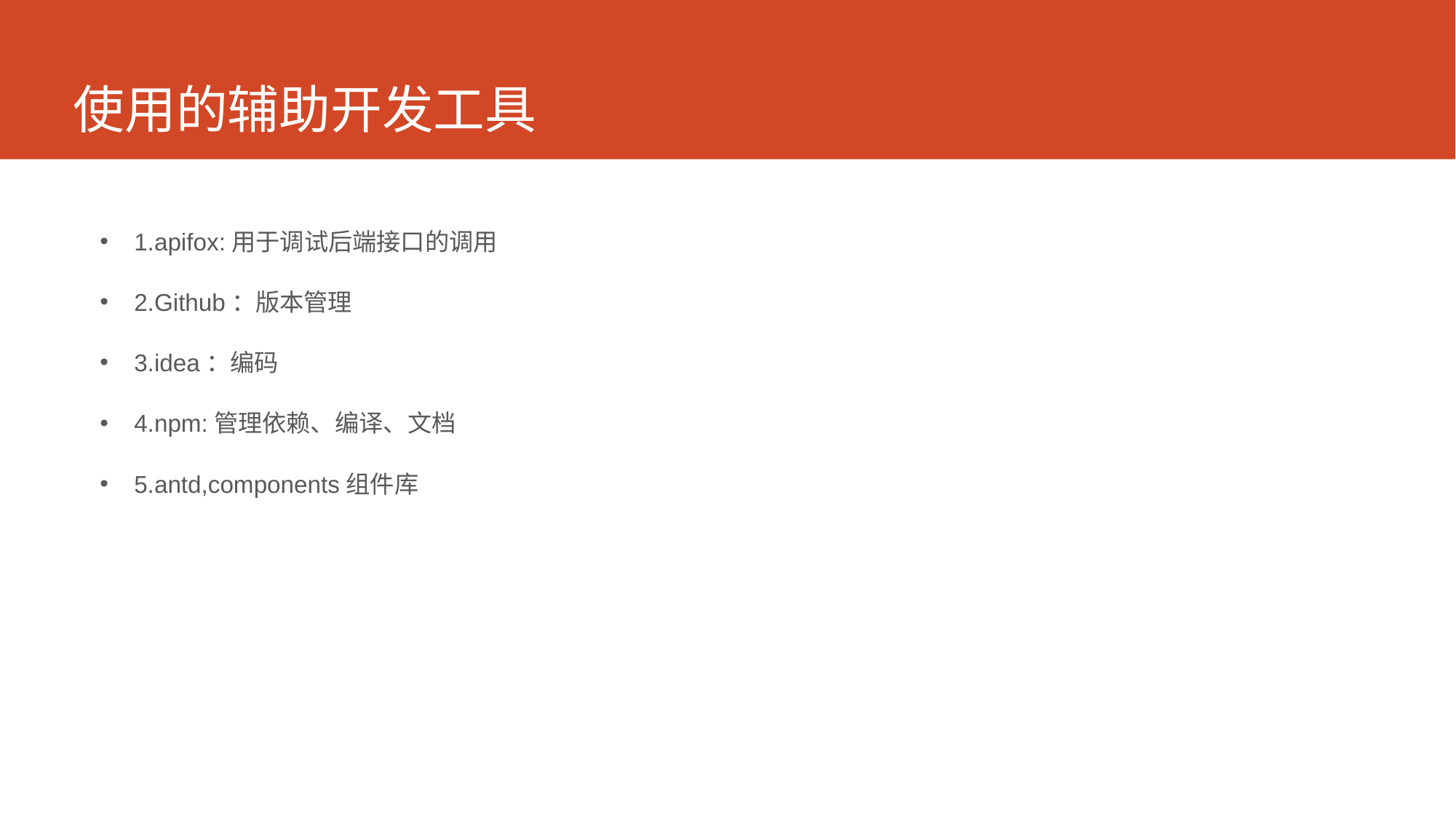

# 使用的辅助开发工具
1.apifox:用于调试后端接口的调用
2.Github：版本管理
3.idea：编码
4.npm:管理依赖、编译、文档
5.antd,components组件库